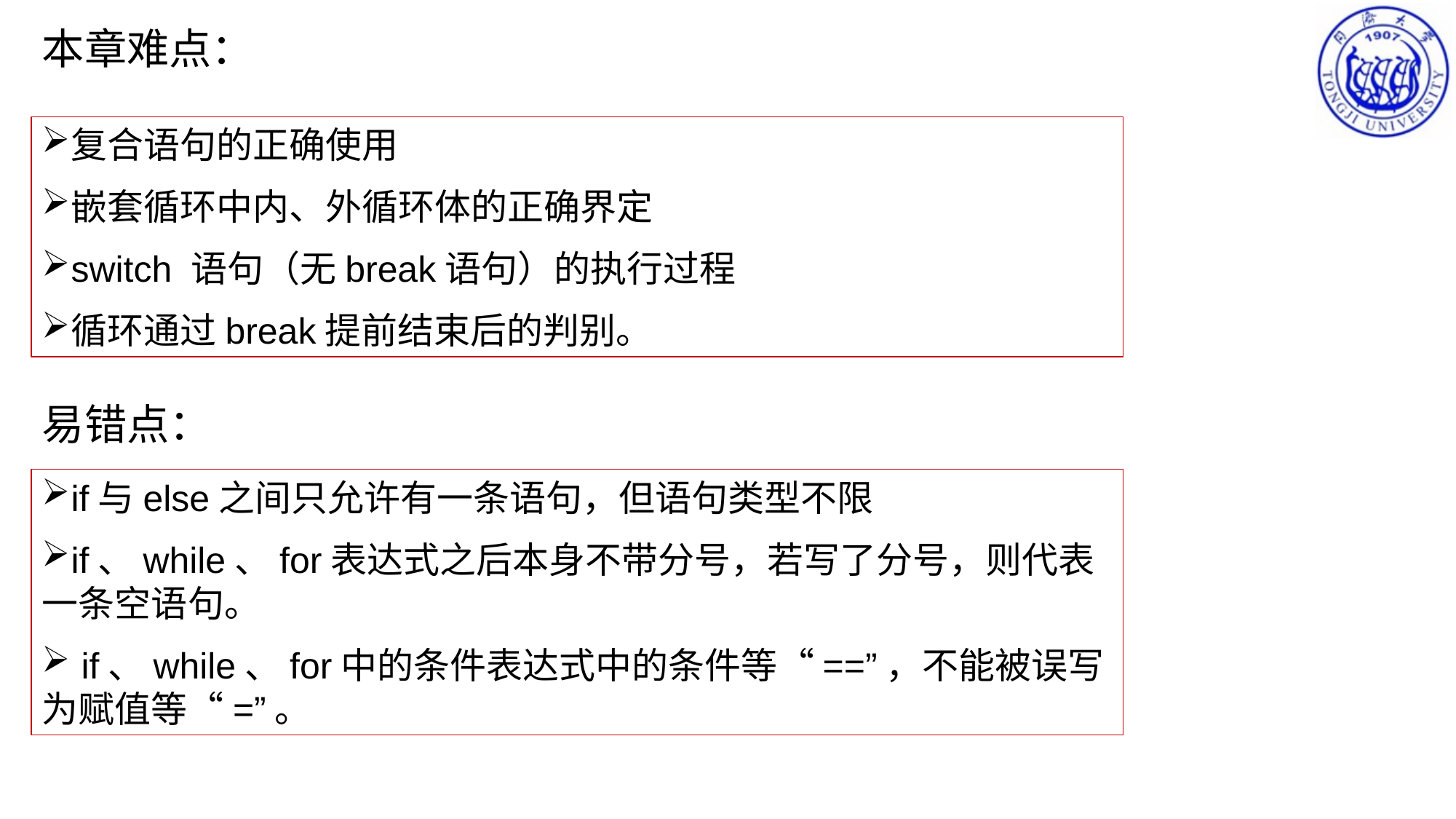

本章难点：

复合语句的正确使用
嵌套循环中内、外循环体的正确界定
switch 语句（无break语句）的执行过程
循环通过break提前结束后的判别。
易错点：
if与else之间只允许有一条语句，但语句类型不限
if、while、for表达式之后本身不带分号，若写了分号，则代表一条空语句。
 if、while、for中的条件表达式中的条件等“==”，不能被误写为赋值等“=”。